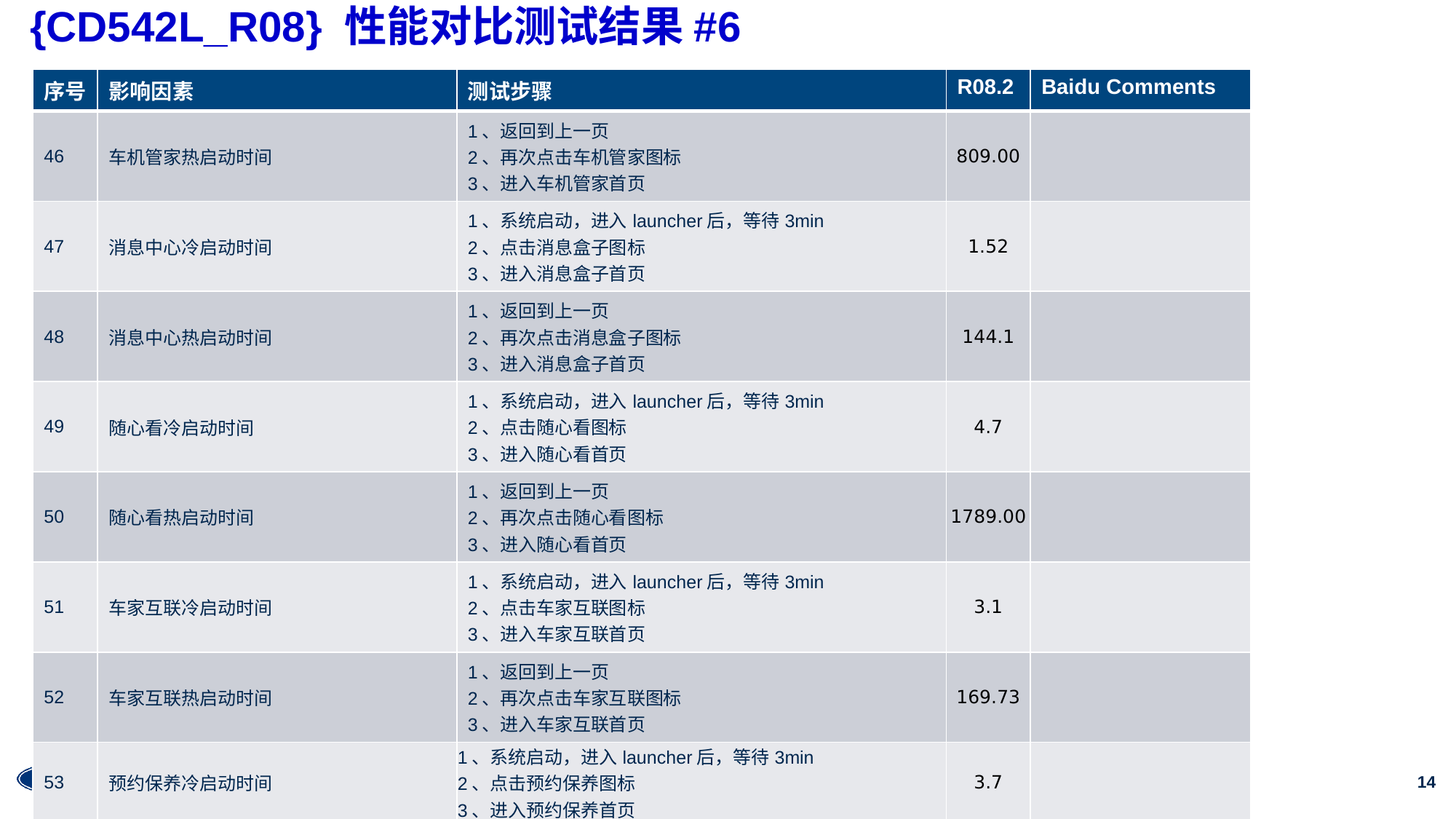

# {CD542L_R08} 性能对比测试结果#6
| 序号 | 影响因素 | 测试步骤 | R08.2 | Baidu Comments |
| --- | --- | --- | --- | --- |
| 46 | 车机管家热启动时间 | 1、返回到上一页 2、再次点击车机管家图标 3、进入车机管家首页 | 809.00 |  |
| 47 | 消息中心冷启动时间 | 1、系统启动，进入launcher后，等待3min 2、点击消息盒子图标 3、进入消息盒子首页 | 1.52 |  |
| 48 | 消息中心热启动时间 | 1、返回到上一页 2、再次点击消息盒子图标 3、进入消息盒子首页 | 144.1 |  |
| 49 | 随心看冷启动时间 | 1、系统启动，进入launcher后，等待3min 2、点击随心看图标 3、进入随心看首页 | 4.7 |  |
| 50 | 随心看热启动时间 | 1、返回到上一页 2、再次点击随心看图标 3、进入随心看首页 | 1789.00 |  |
| 51 | 车家互联冷启动时间 | 1、系统启动，进入launcher后，等待3min 2、点击车家互联图标 3、进入车家互联首页 | 3.1 |  |
| 52 | 车家互联热启动时间 | 1、返回到上一页 2、再次点击车家互联图标 3、进入车家互联首页 | 169.73 |  |
| 53 | 预约保养冷启动时间 | 1、系统启动，进入launcher后，等待3min 2、点击预约保养图标 3、进入预约保养首页 | 3.7 |  |